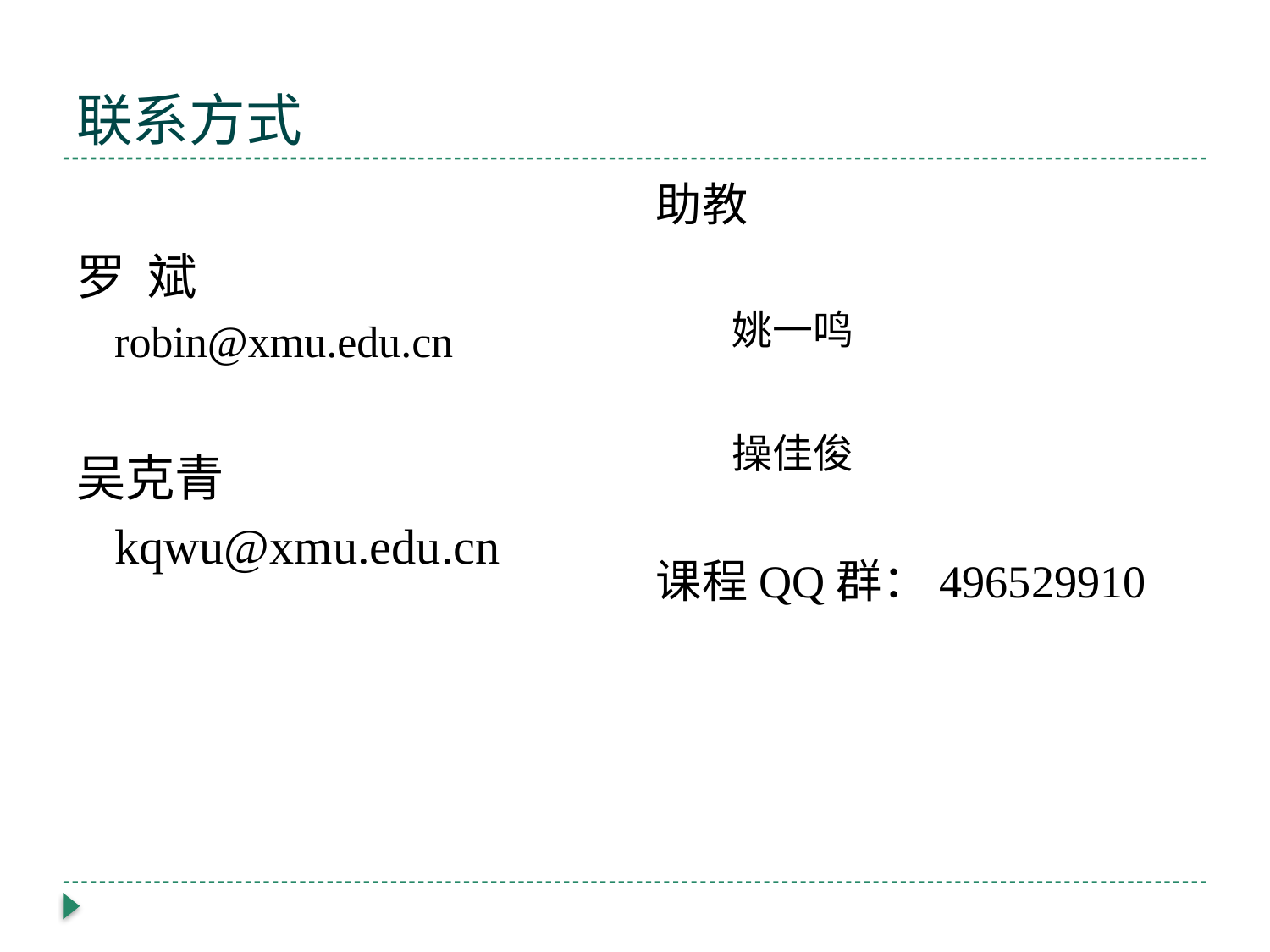

# 联系方式
助教

姚一鸣

操佳俊

课程QQ群：496529910

罗  斌
robin@xmu.edu.cn

吴克青
kqwu@xmu.edu.cn